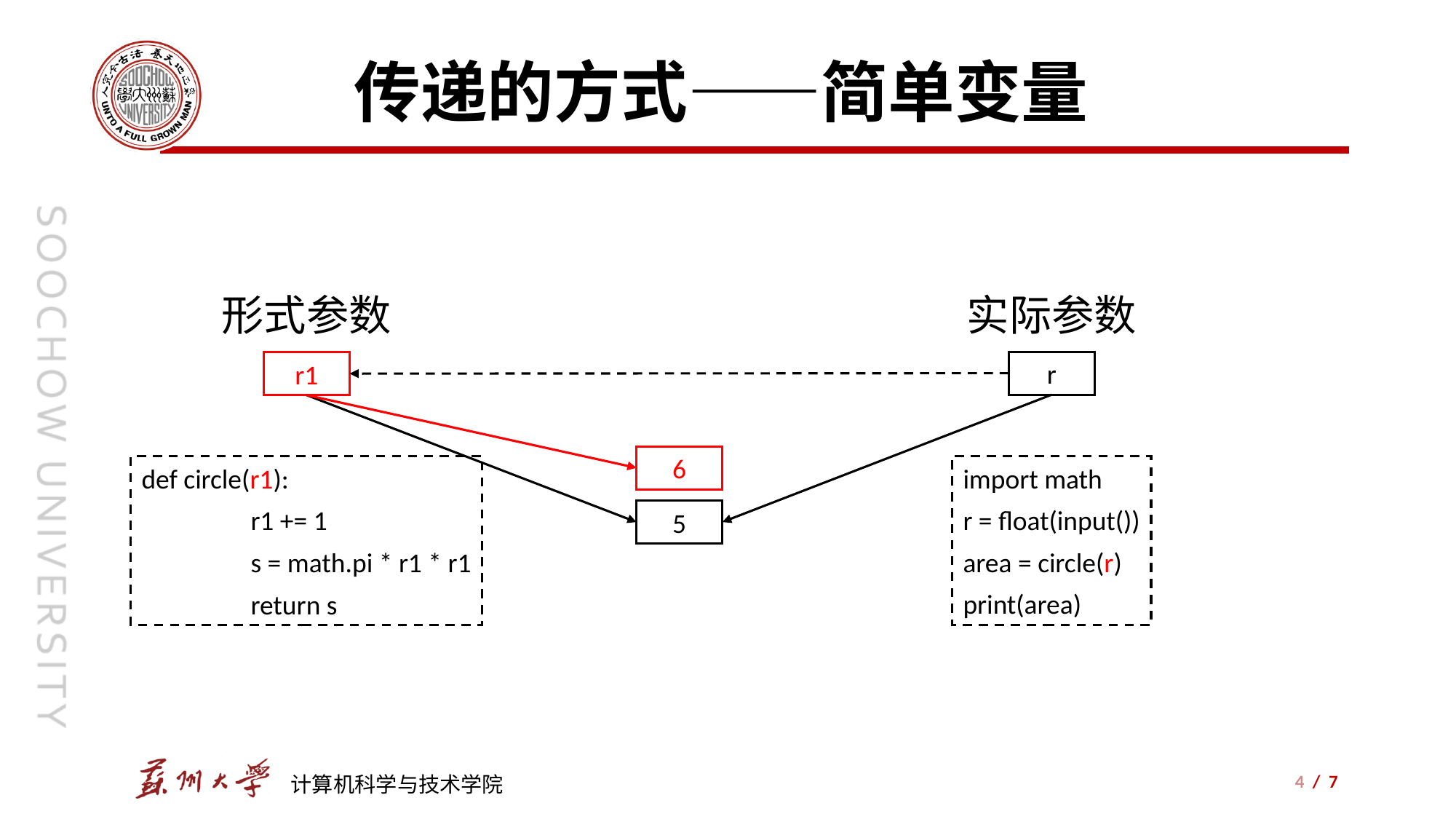

# 传递的方式——简单变量
形式参数
实际参数
r
r1
6
import math
r = float(input())
area = circle(r)
print(area)
def circle(r1):
	r1 += 1
	s = math.pi * r1 * r1
	return s
5
4